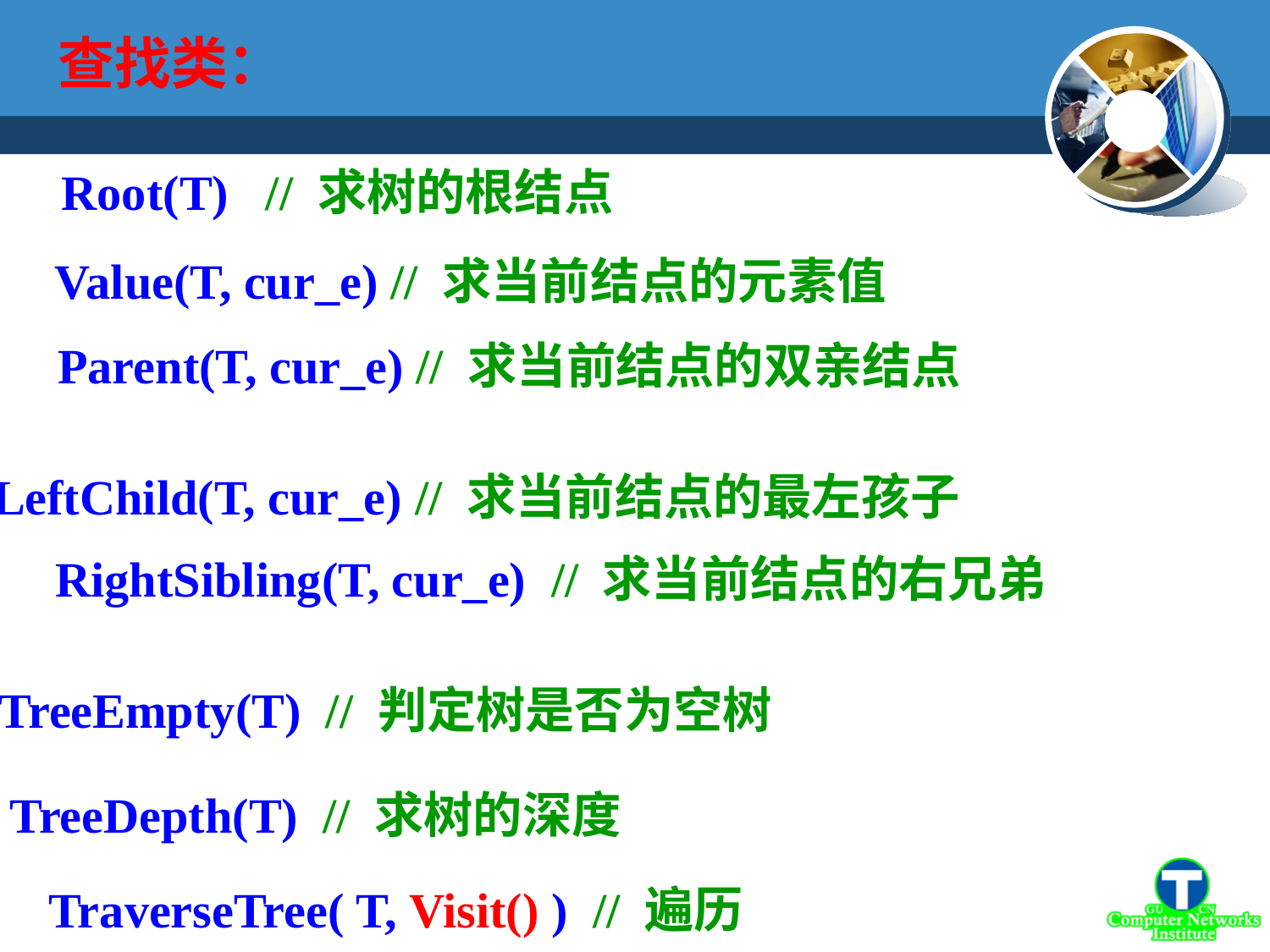

查找类：
    Root(T)   // 求树的根结点
Value(T, cur_e) // 求当前结点的元素值
Parent(T, cur_e) // 求当前结点的双亲结点
LeftChild(T, cur_e) // 求当前结点的最左孩子
RightSibling(T, cur_e)  // 求当前结点的右兄弟
TreeEmpty(T)  // 判定树是否为空树
TreeDepth(T)  // 求树的深度
12
TraverseTree( T, Visit() )  // 遍历